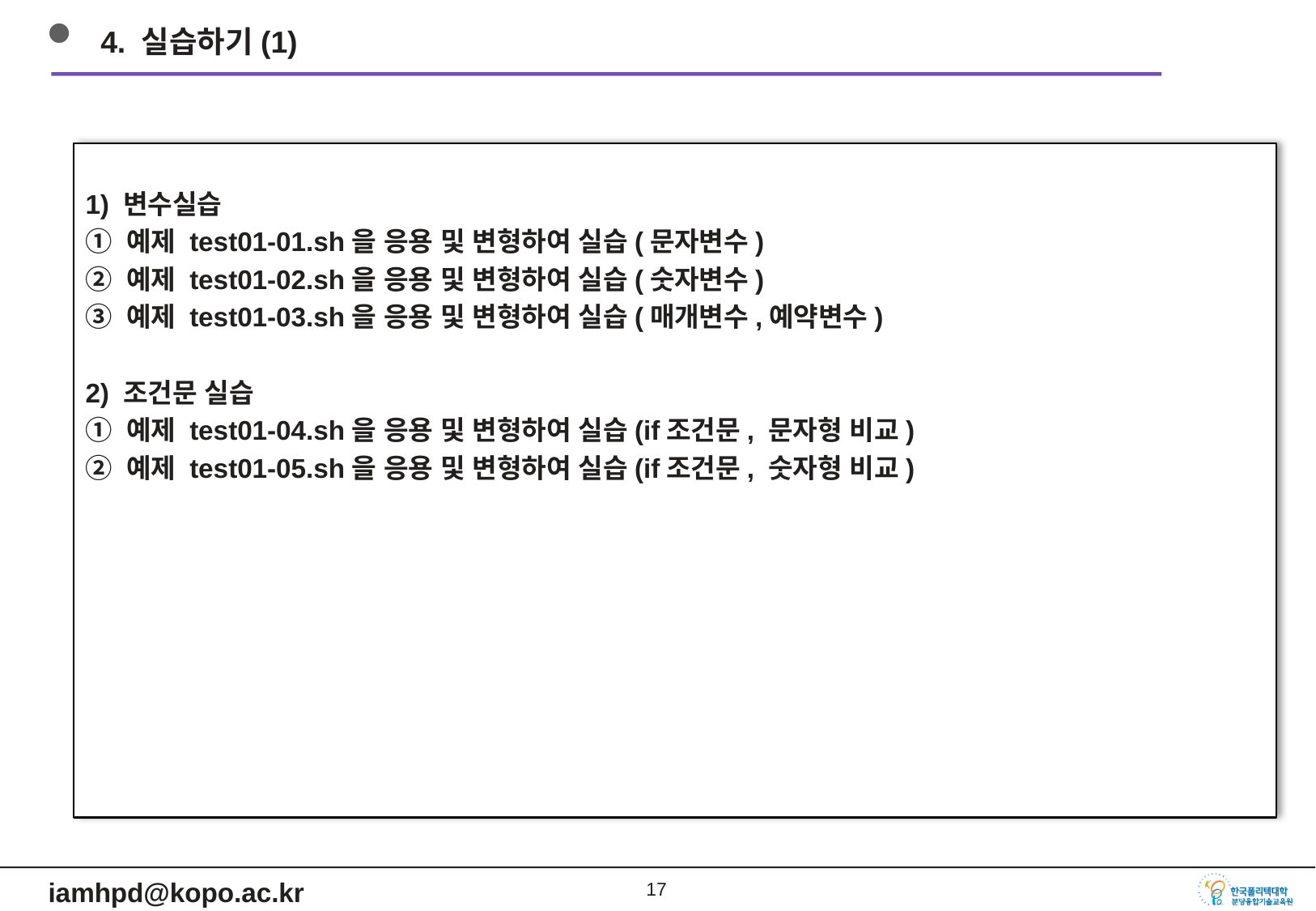

4. 실습하기(1)

1) 변수실습
① 예제 test01-01.sh을 응용 및 변형하여 실습(문자변수)
② 예제 test01-02.sh을 응용 및 변형하여 실습(숫자변수)
③ 예제 test01-03.sh을 응용 및 변형하여 실습(매개변수,예약변수)

2) 조건문 실습
① 예제 test01-04.sh을 응용 및 변형하여 실습(if조건문, 문자형 비교)
② 예제 test01-05.sh을 응용 및 변형하여 실습(if조건문, 숫자형 비교)
17